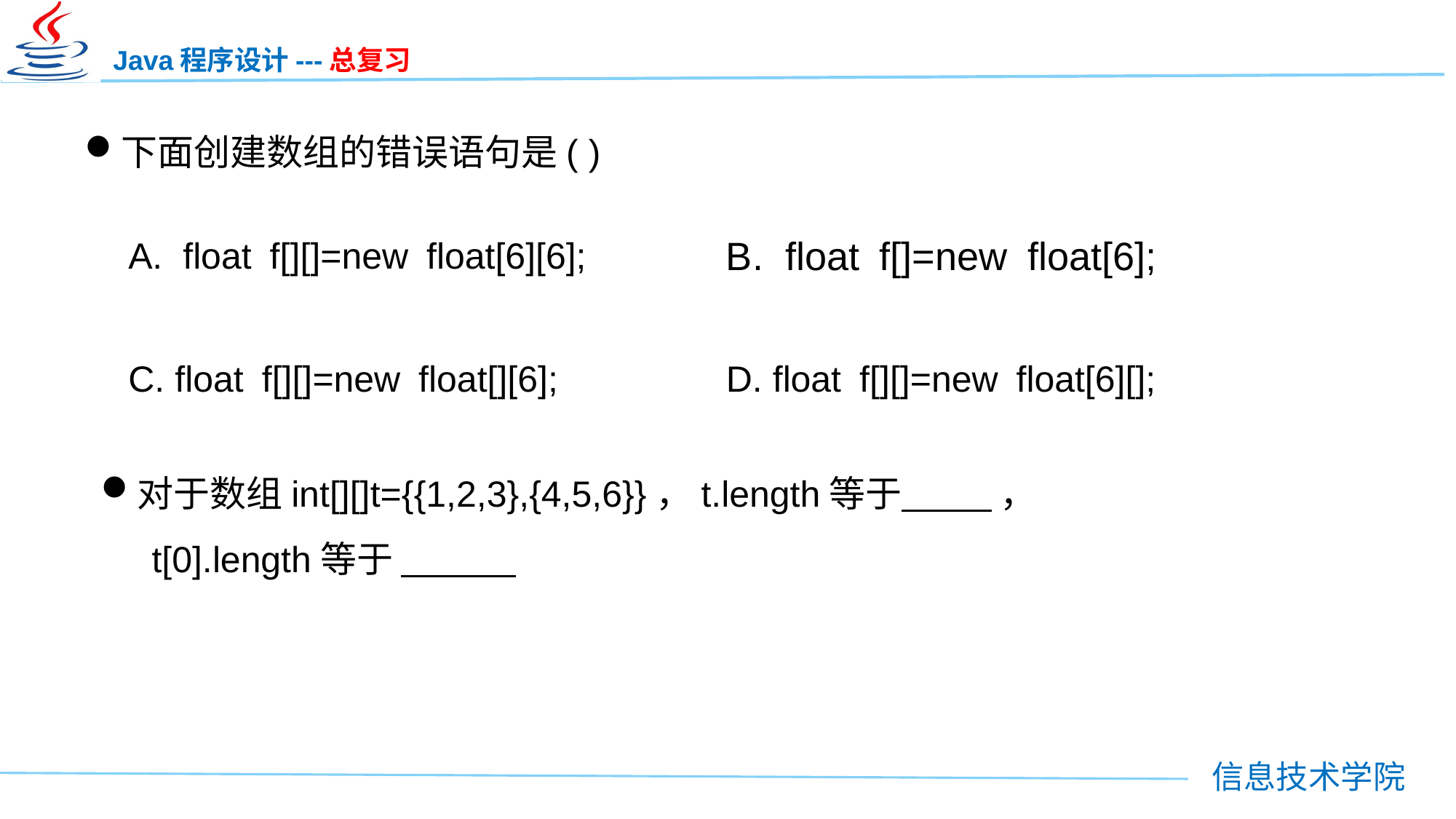

下面创建数组的错误语句是( )
A.  float f[][]=new float[6][6];
B.  float f[]=new float[6];
C. float f[][]=new float[][6];
D. float f[][]=new float[6][];
对于数组int[][]t={{1,2,3},{4,5,6}}，t.length等于            ，
     t[0].length等于